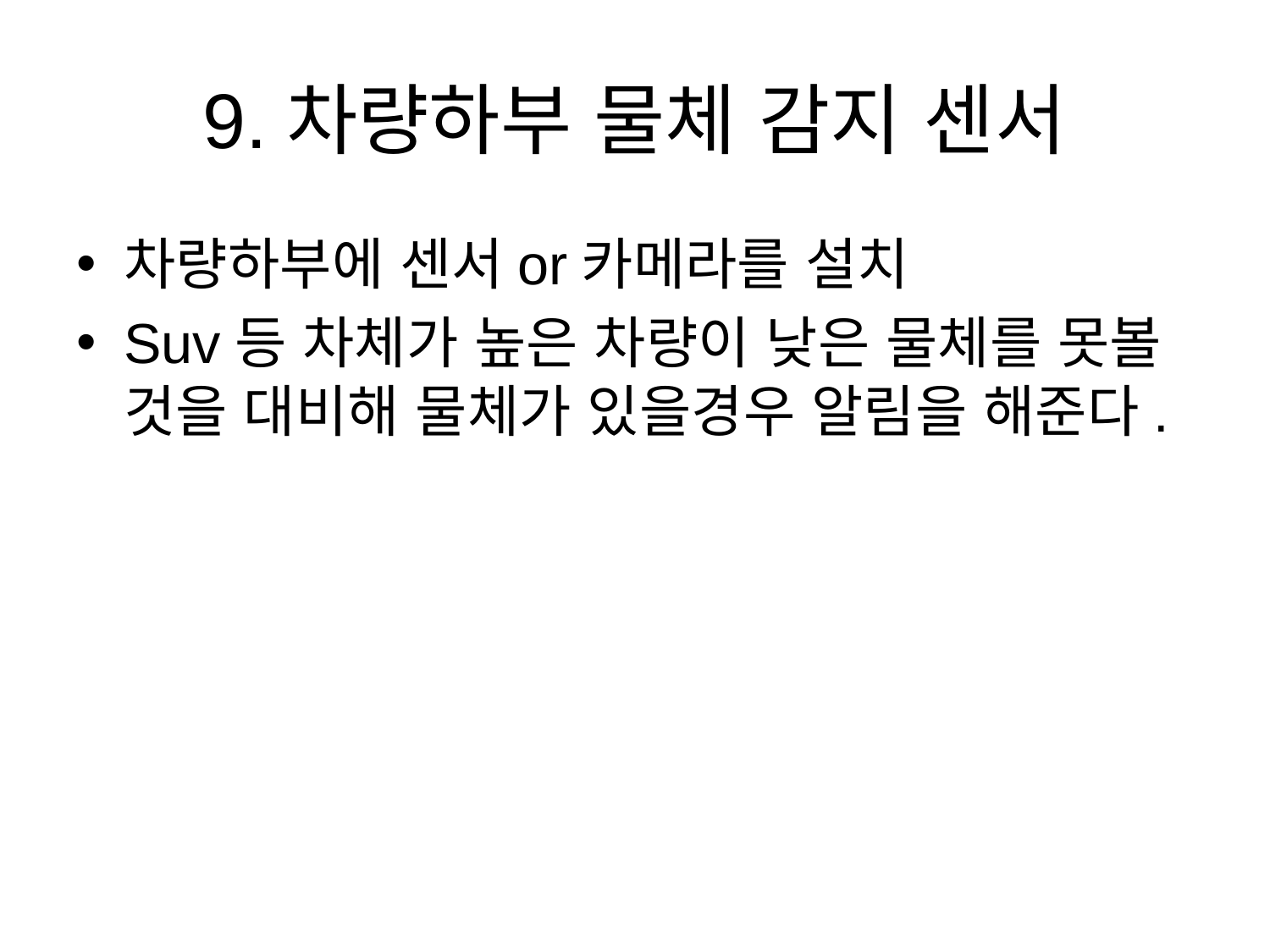

# 9.차량하부 물체 감지 센서
차량하부에 센서or카메라를 설치
Suv등 차체가 높은 차량이 낮은 물체를 못볼 것을 대비해 물체가 있을경우 알림을 해준다.